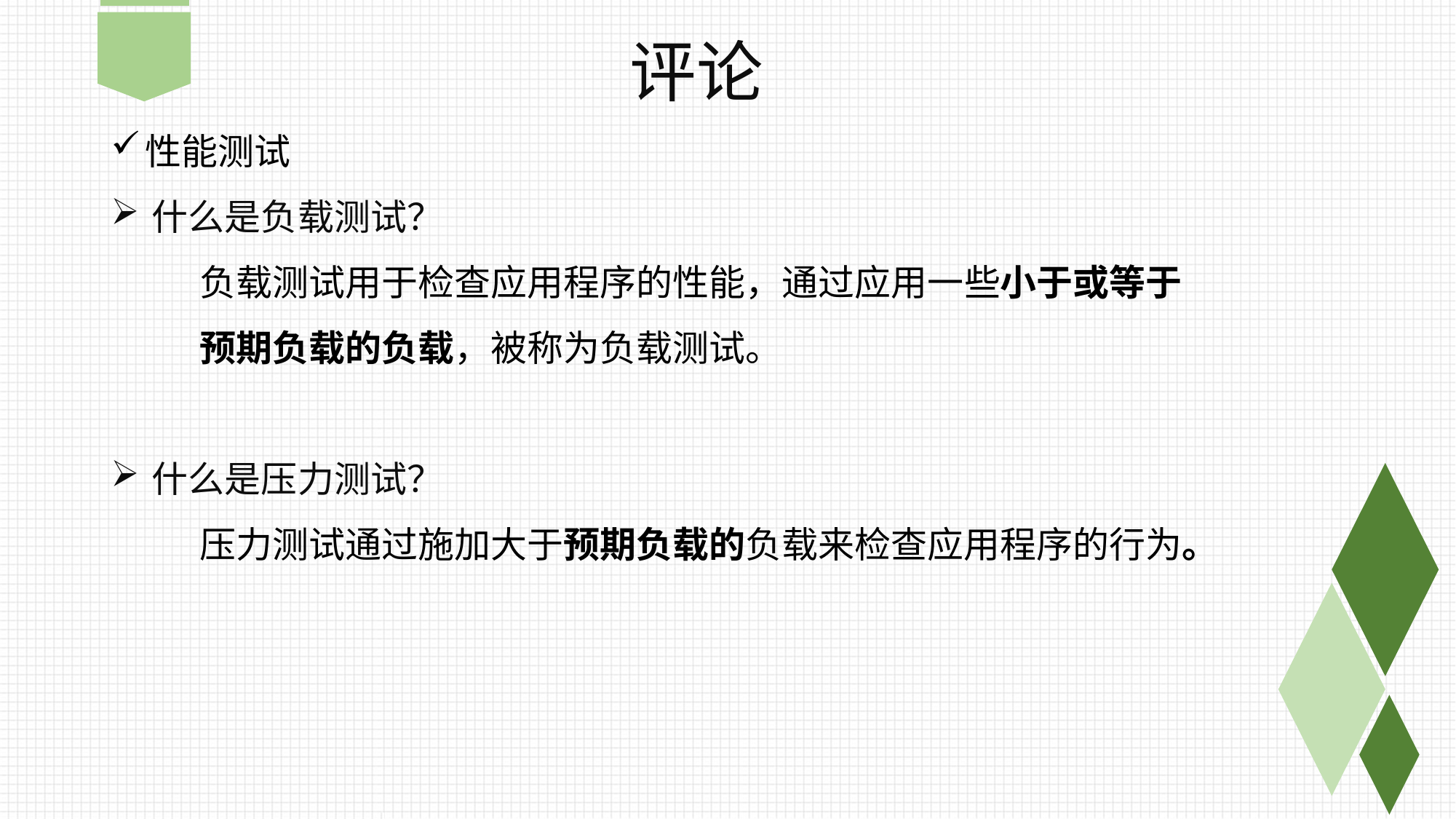

评论
性能测试
什么是负载测试？
负载测试用于检查应用程序的性能，通过应用一些小于或等于预期负载的负载，被称为负载测试。

什么是压力测试？
压力测试通过施加大于预期负载的负载来检查应用程序的行为。

9